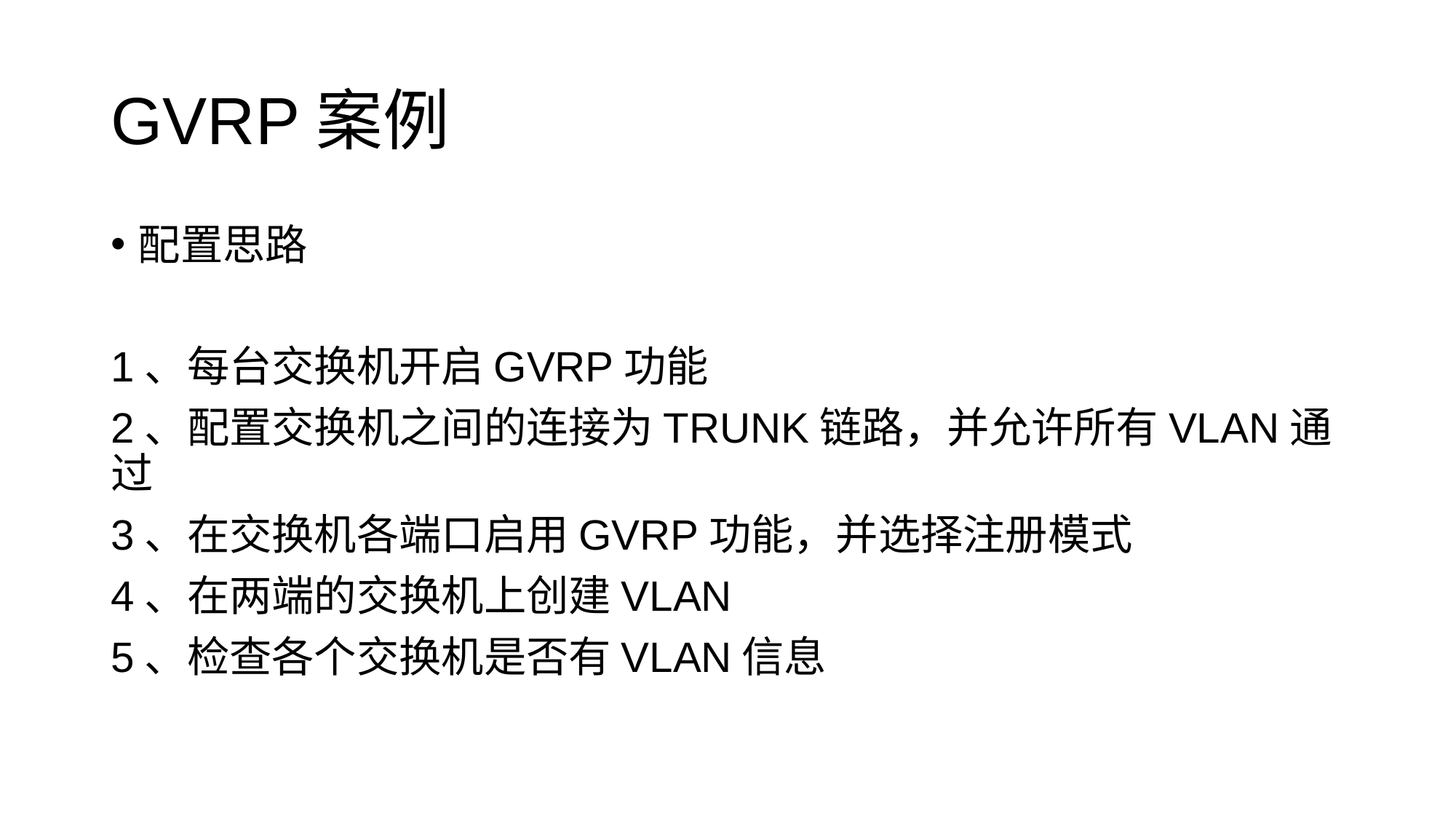

# GVRP案例
配置思路

1、每台交换机开启GVRP功能
2、配置交换机之间的连接为TRUNK链路，并允许所有VLAN通过
3、在交换机各端口启用GVRP功能，并选择注册模式
4、在两端的交换机上创建VLAN
5、检查各个交换机是否有VLAN信息